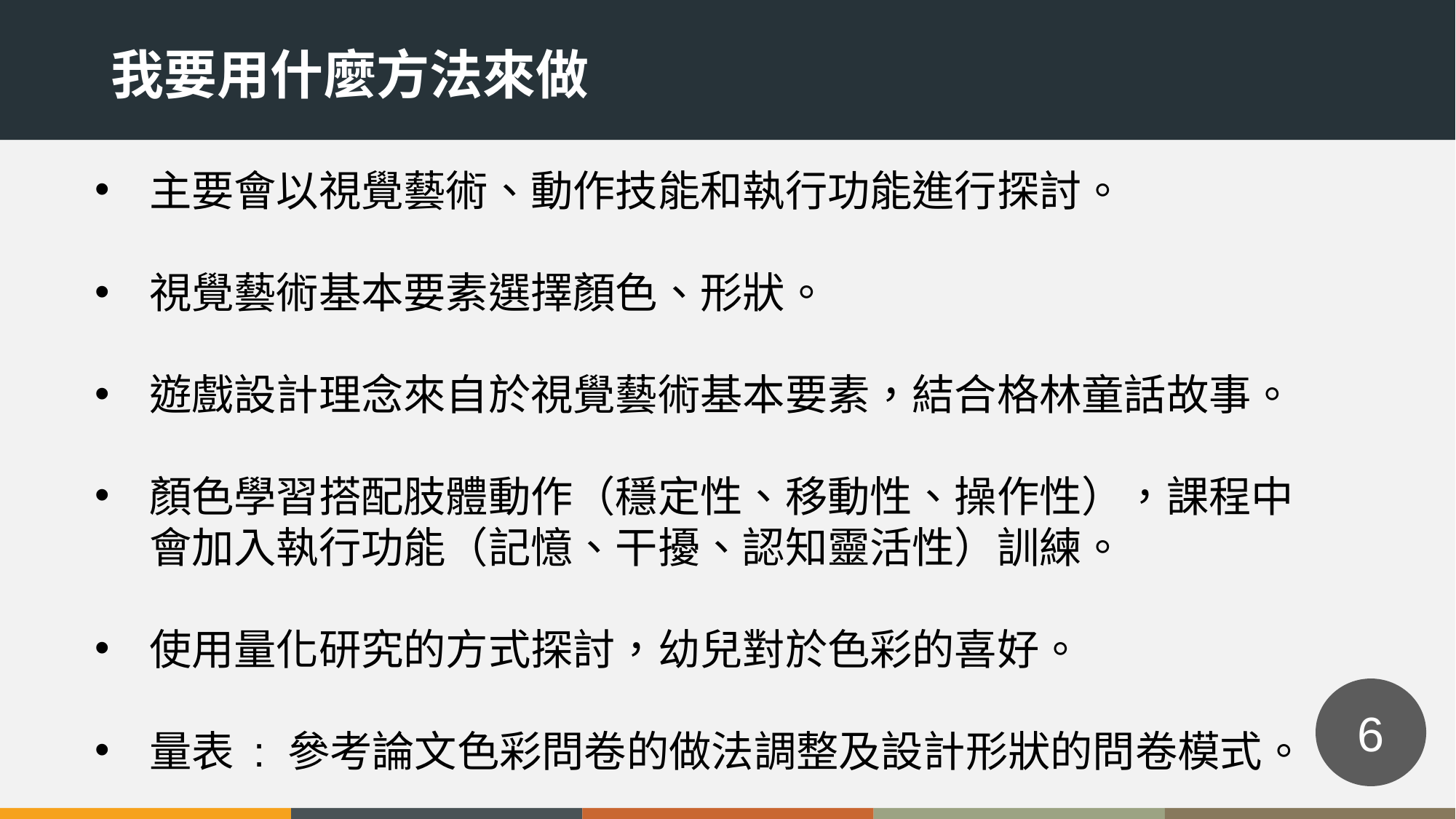

我要用什麼方法來做
主要會以視覺藝術、動作技能和執行功能進行探討。

視覺藝術基本要素選擇顏色、形狀。

遊戲設計理念來自於視覺藝術基本要素，結合格林童話故事。

顏色學習搭配肢體動作（穩定性、移動性、操作性），課程中會加入執行功能（記憶、干擾、認知靈活性）訓練。

使用量化研究的方式探討，幼兒對於色彩的喜好。

量表 : 參考論文色彩問卷的做法調整及設計形狀的問卷模式。

6